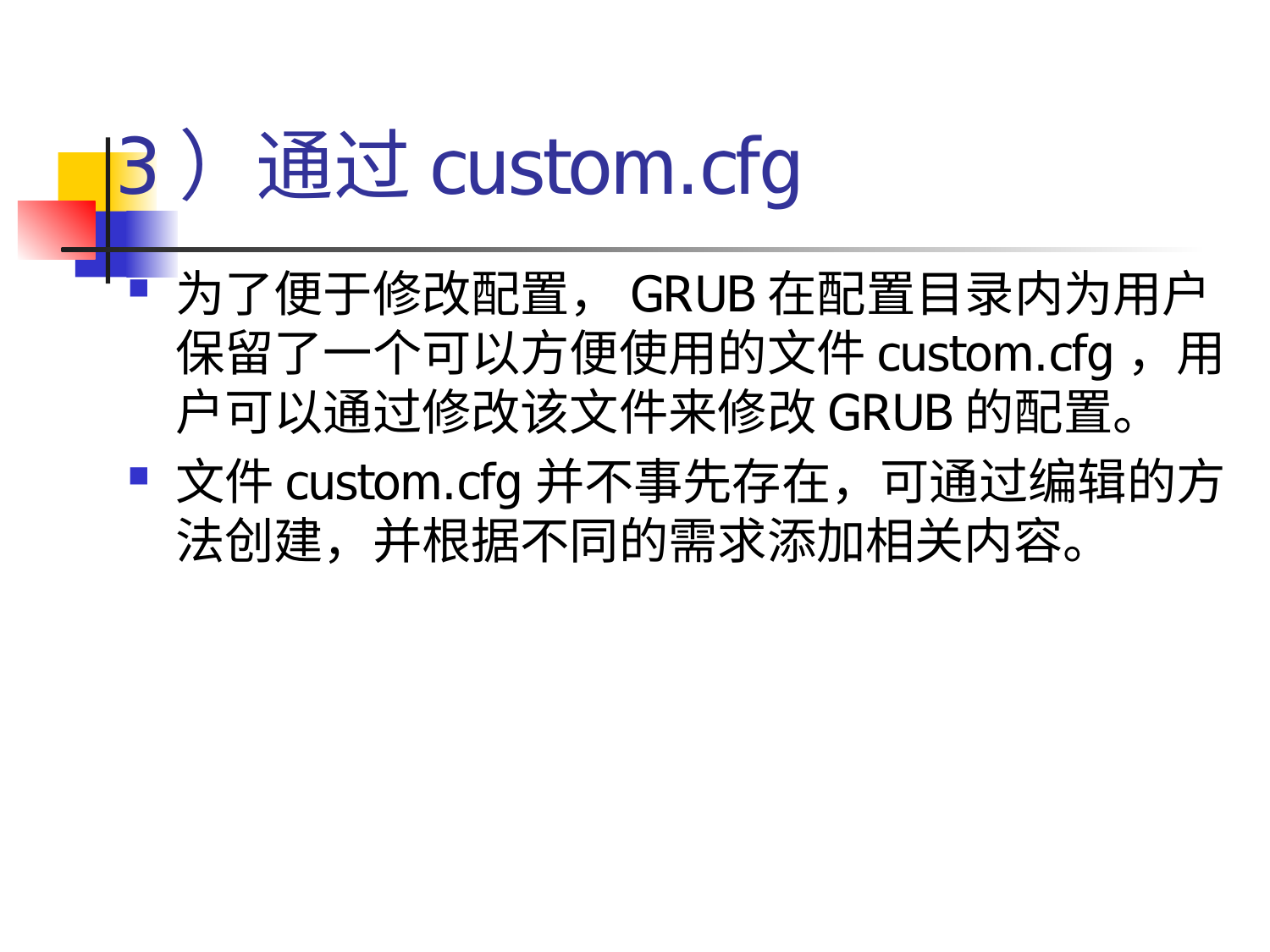

# 3）通过custom.cfg
为了便于修改配置，GRUB在配置目录内为用户保留了一个可以方便使用的文件custom.cfg，用户可以通过修改该文件来修改GRUB的配置。
文件custom.cfg并不事先存在，可通过编辑的方法创建，并根据不同的需求添加相关内容。